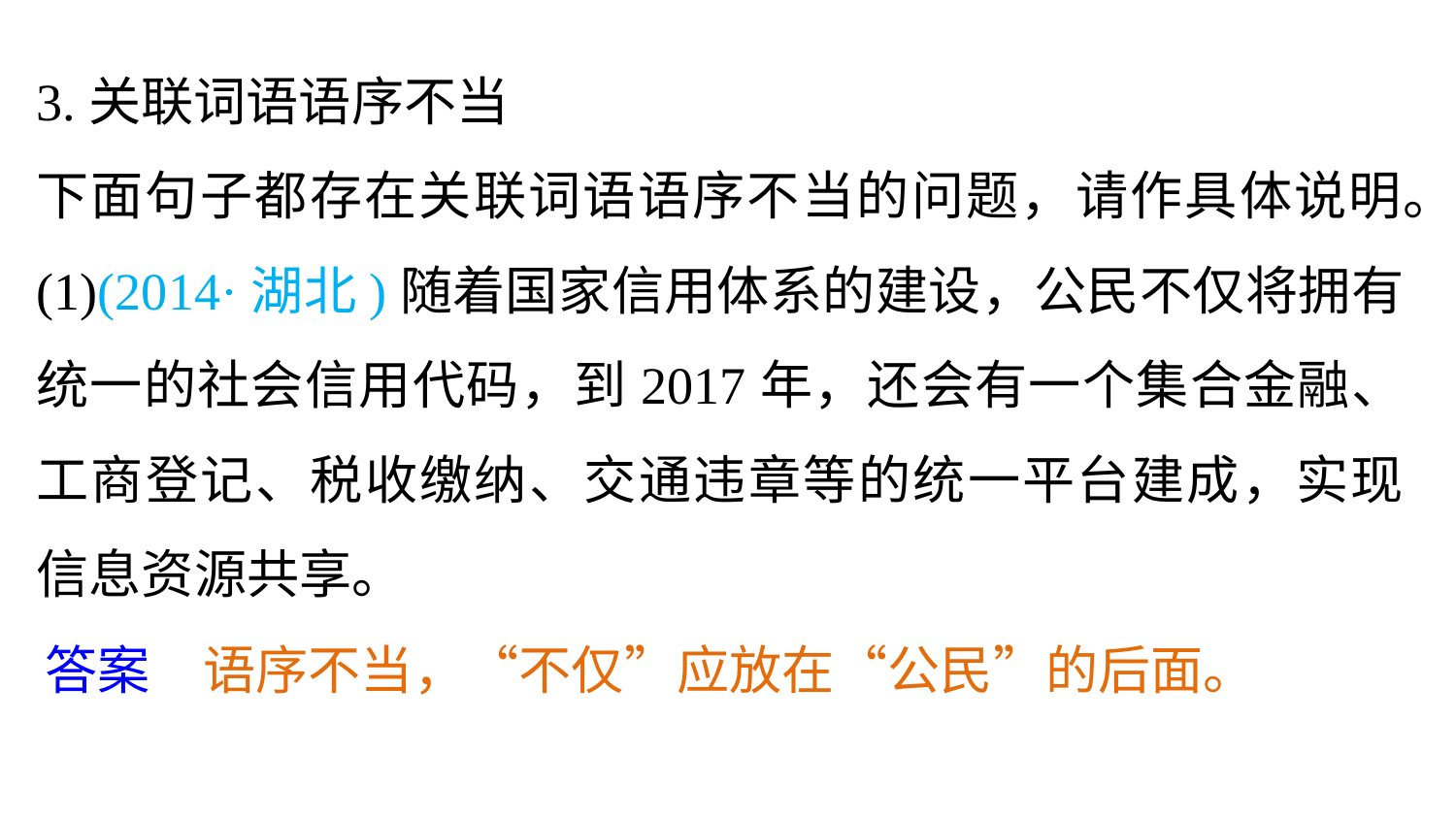

3.关联词语语序不当
下面句子都存在关联词语语序不当的问题，请作具体说明。
(1)(2014·湖北)随着国家信用体系的建设，公民不仅将拥有统一的社会信用代码，到2017年，还会有一个集合金融、工商登记、税收缴纳、交通违章等的统一平台建成，实现信息资源共享。
答案　语序不当，“不仅”应放在“公民”的后面。